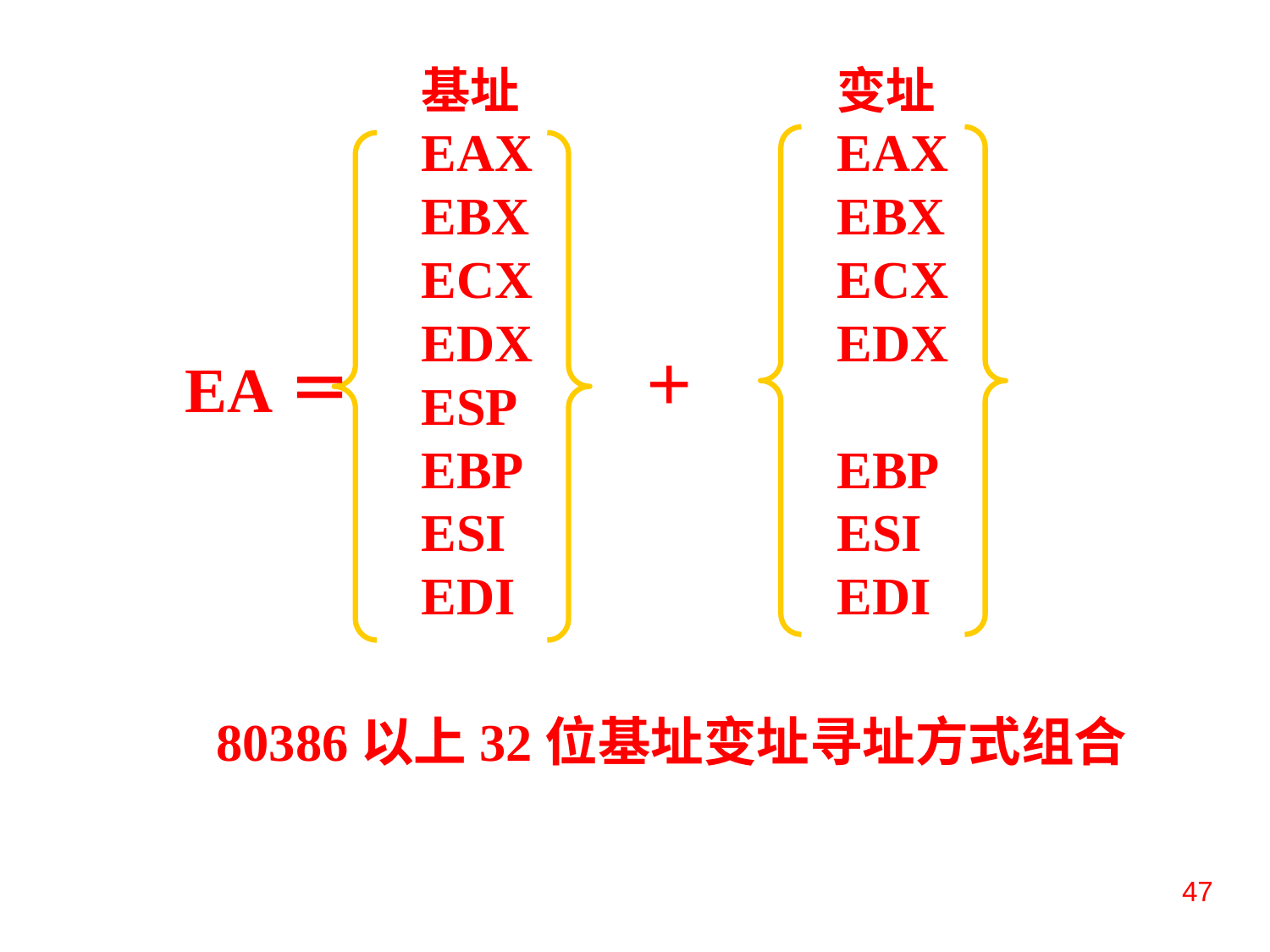

基址     EAX
EBX
ECX
EDX
ESP
EBP
ESI
EDI

变址EAX
EBX
ECX
EDX

EBP
ESI
EDI

EA＝
＋
80386以上32位基址变址寻址方式组合
47